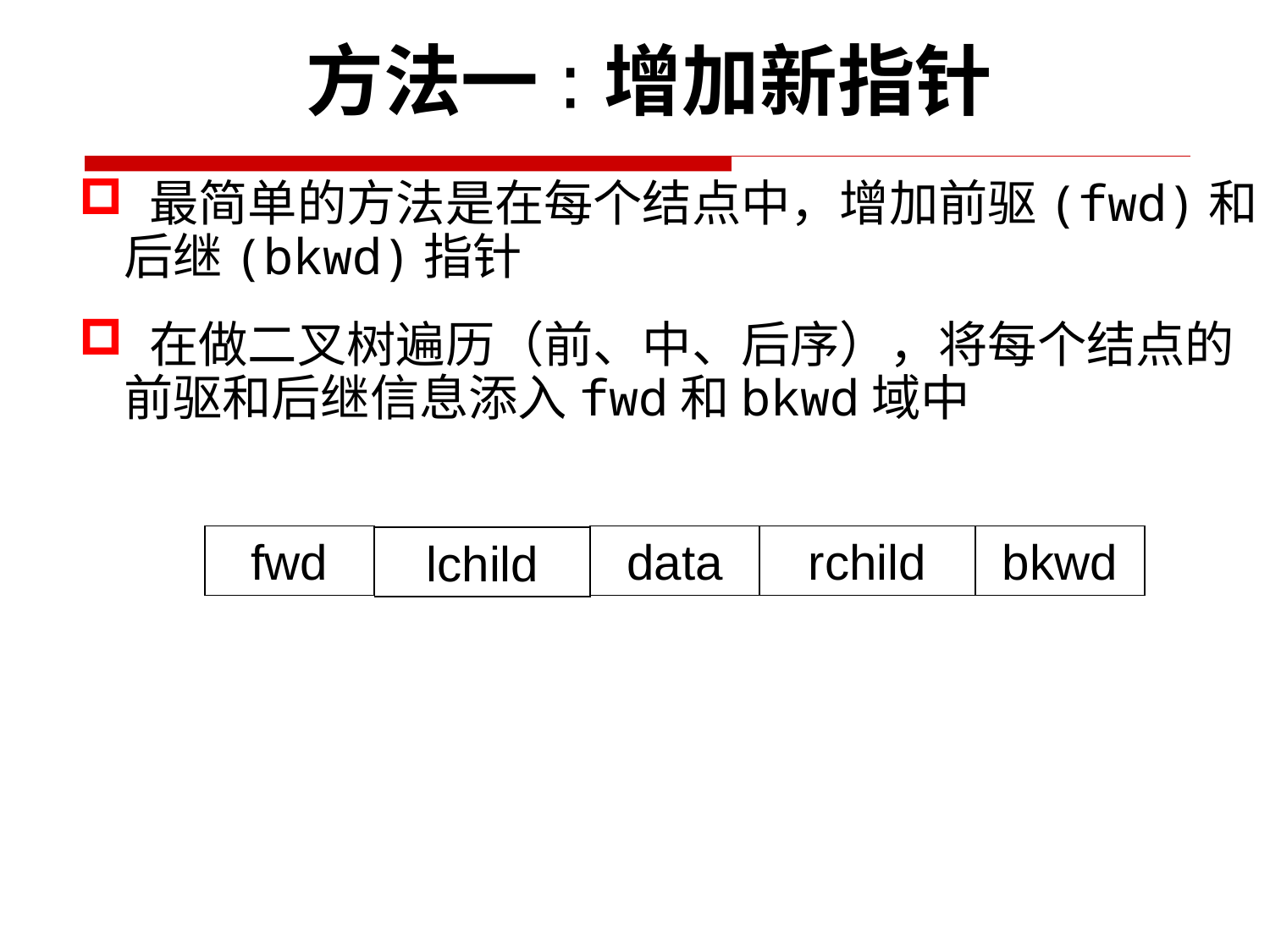

方法一:增加新指针
 最简单的方法是在每个结点中，增加前驱(fwd)和
   后继(bkwd)指针
 在做二叉树遍历（前、中、后序），将每个结点的
   前驱和后继信息添入fwd和bkwd域中
fwd
data
rchild
bkwd
lchild